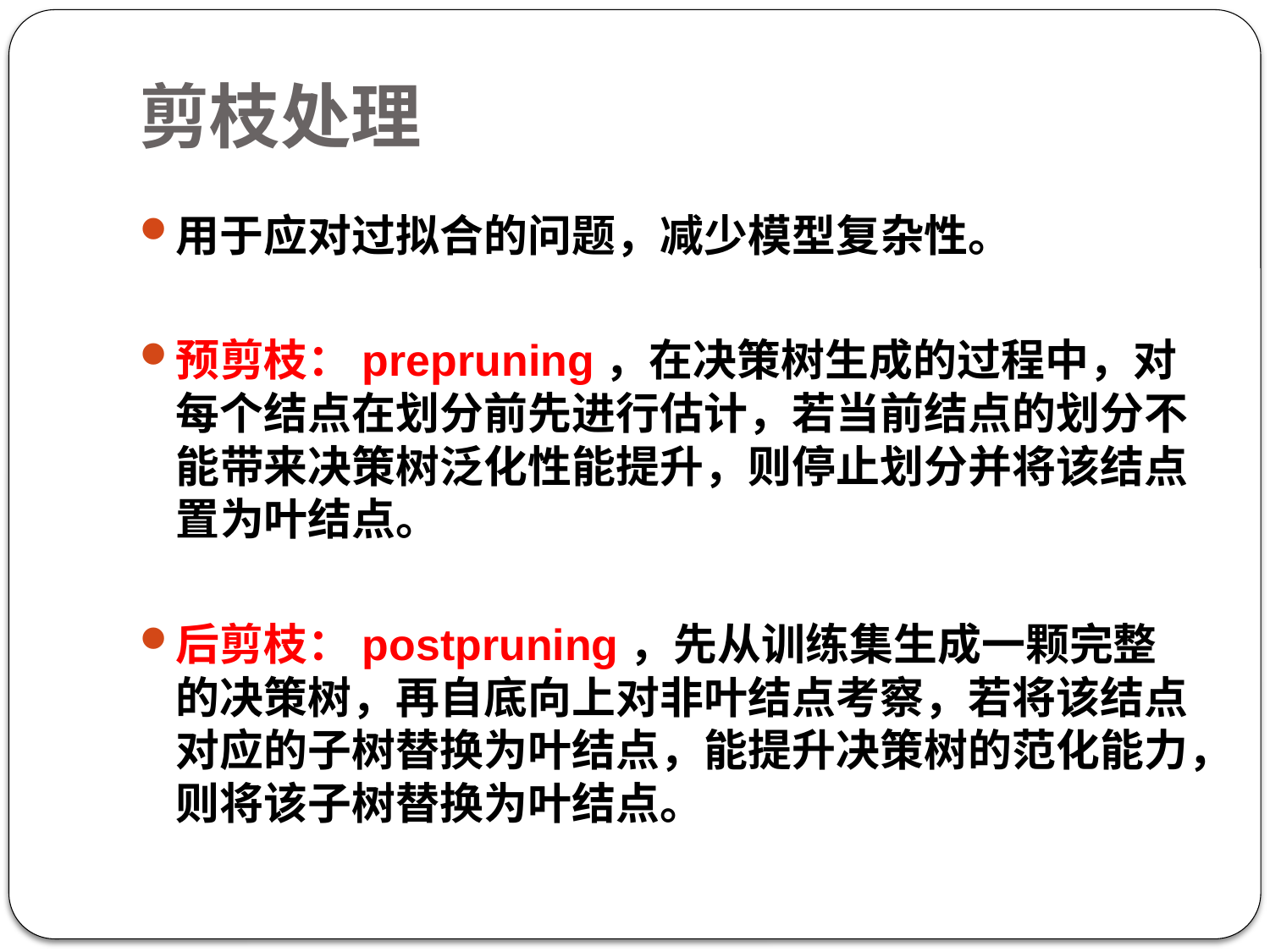

# 剪枝处理
用于应对过拟合的问题，减少模型复杂性。

预剪枝：prepruning，在决策树生成的过程中，对每个结点在划分前先进行估计，若当前结点的划分不能带来决策树泛化性能提升，则停止划分并将该结点置为叶结点。

后剪枝：postpruning，先从训练集生成一颗完整的决策树，再自底向上对非叶结点考察，若将该结点对应的子树替换为叶结点，能提升决策树的范化能力，则将该子树替换为叶结点。